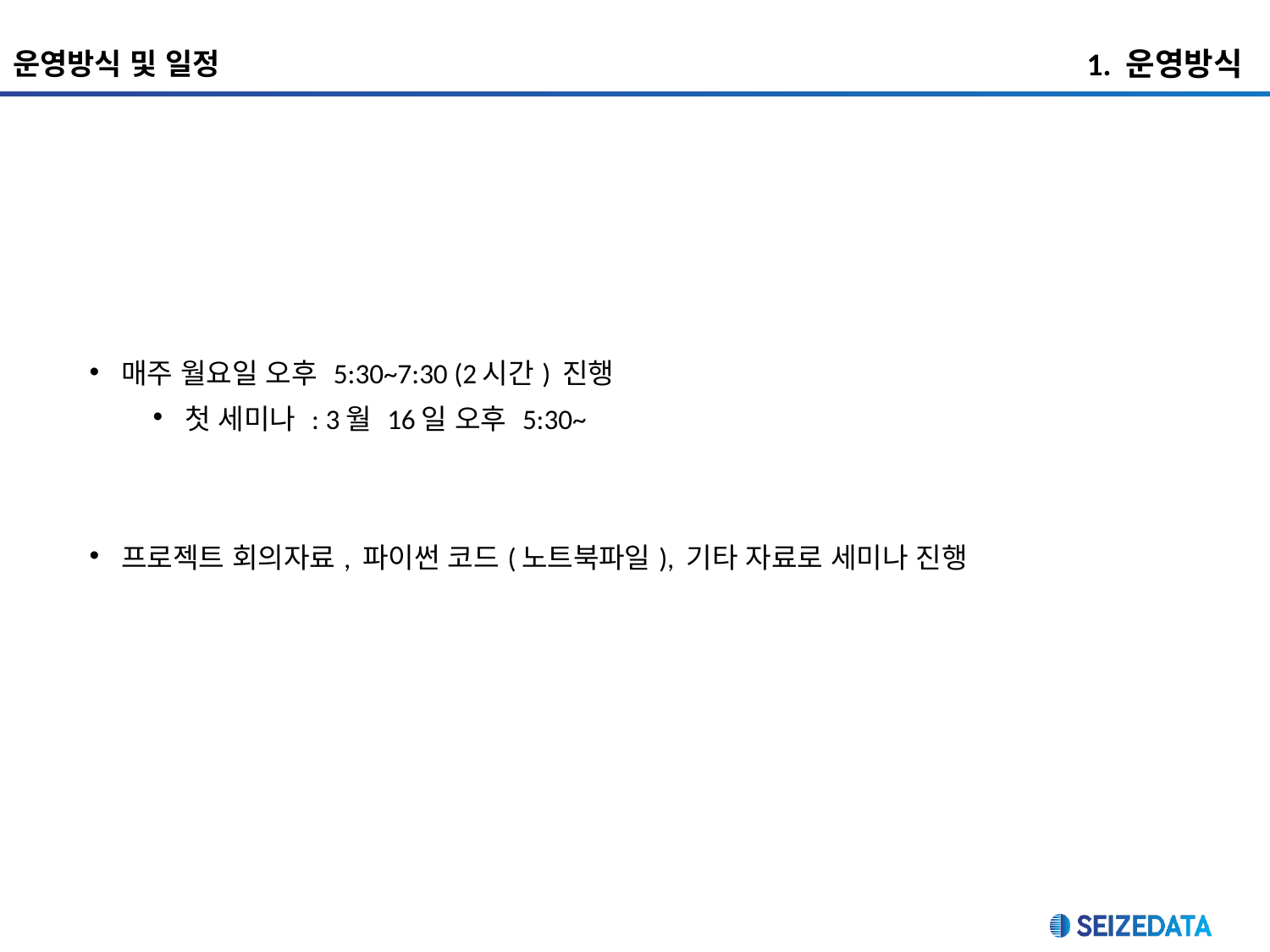

운영방식 및 일정
1. 운영방식

매주 월요일 오후 5:30~7:30 (2시간) 진행
첫 세미나 : 3월 16일 오후 5:30~

프로젝트 회의자료, 파이썬 코드(노트북파일), 기타 자료로 세미나 진행